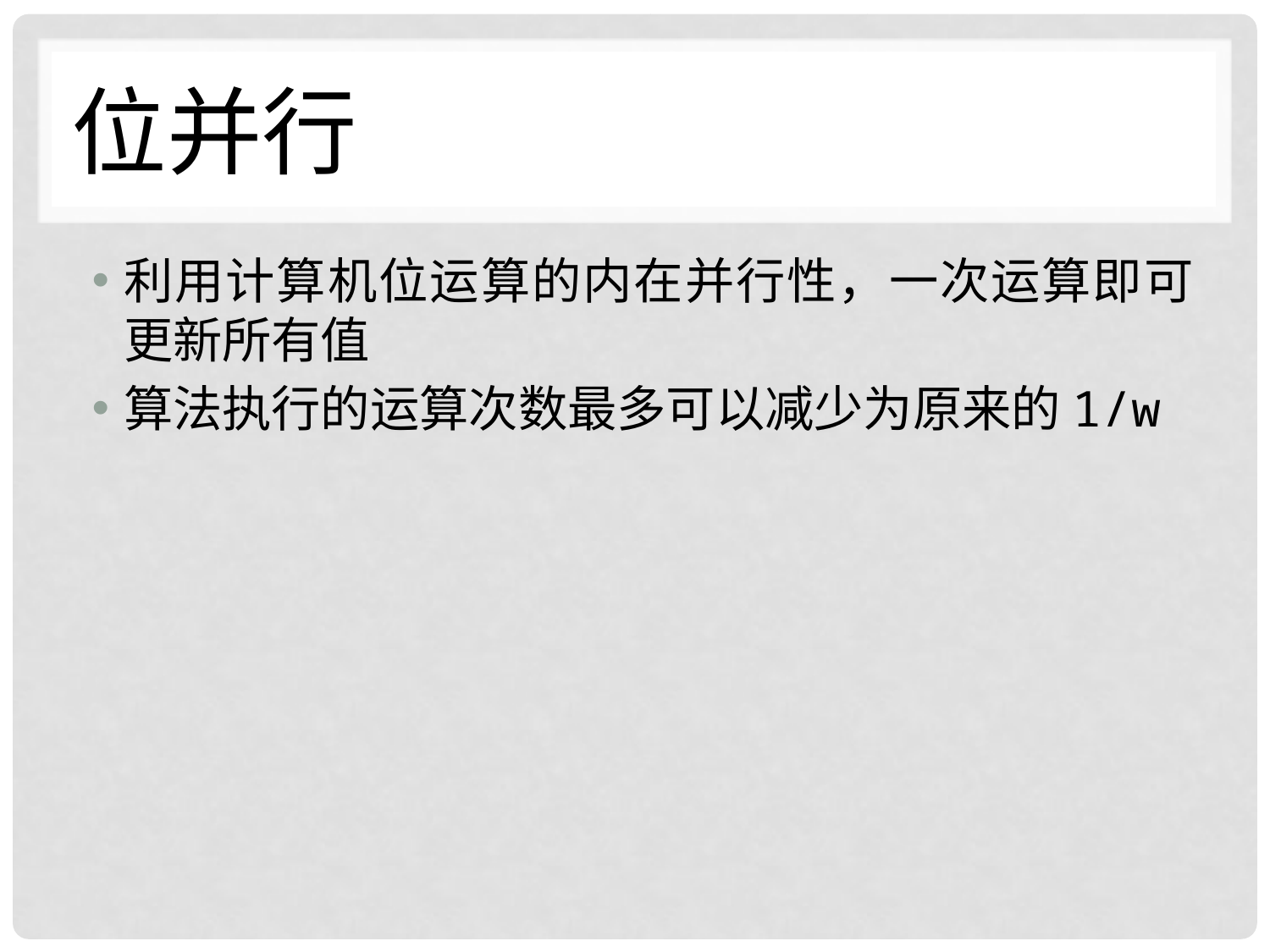

# 位并行
利用计算机位运算的内在并行性，一次运算即可更新所有值
算法执行的运算次数最多可以减少为原来的1/w